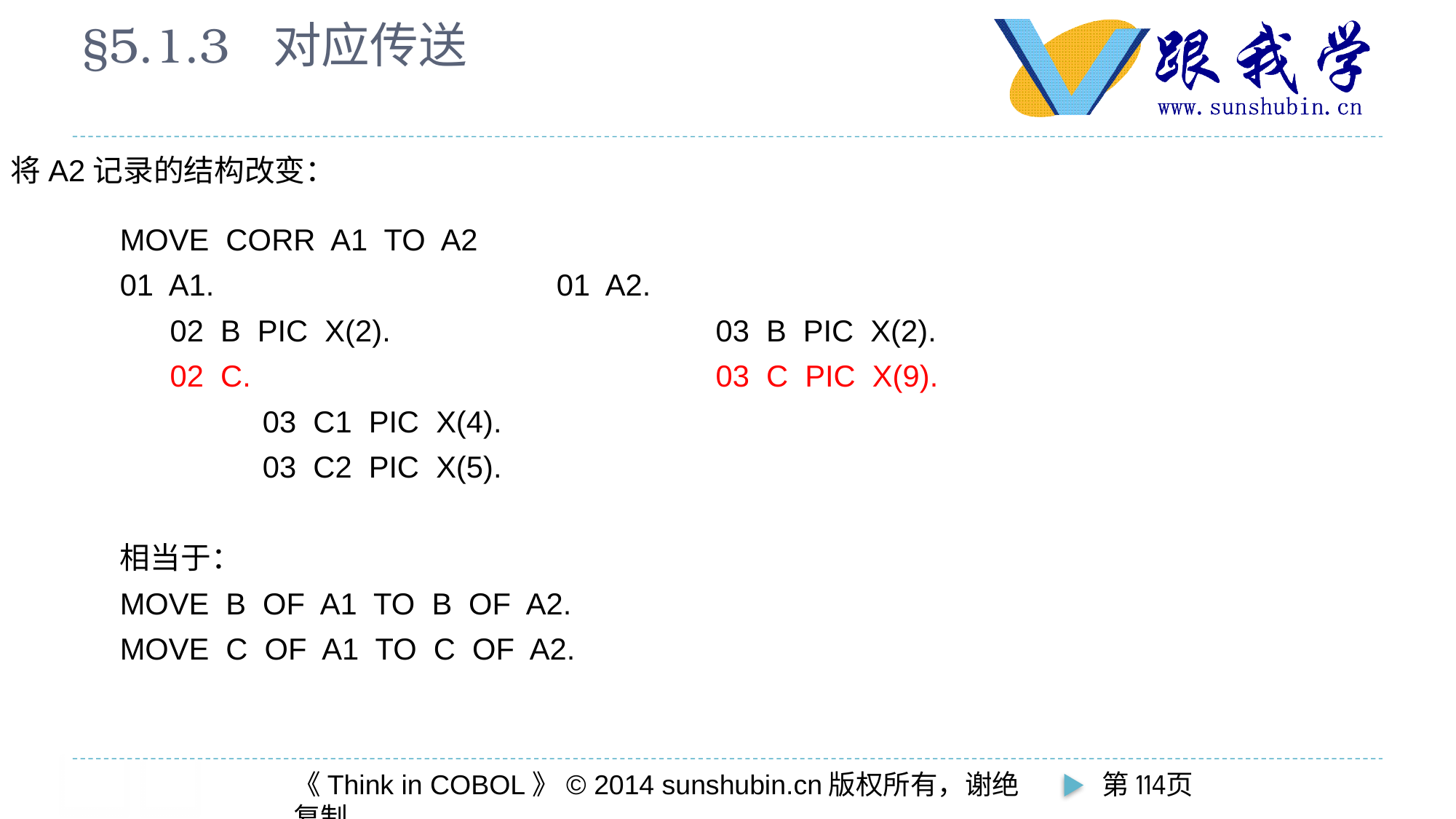

# §5.1.3  对应传送
将A2记录的结构改变：

	MOVE  CORR  A1  TO  A2
	01  A1.				01  A2.
	      02  B  PIC  X(2).			      03  B  PIC  X(2).
	      02  C.				      03  C  PIC  X(9).
		    03  C1  PIC  X(4).
		    03  C2  PIC  X(5).

	相当于：
	MOVE  B  OF  A1  TO  B  OF  A2.
	MOVE  C  OF  A1  TO  C  OF  A2.